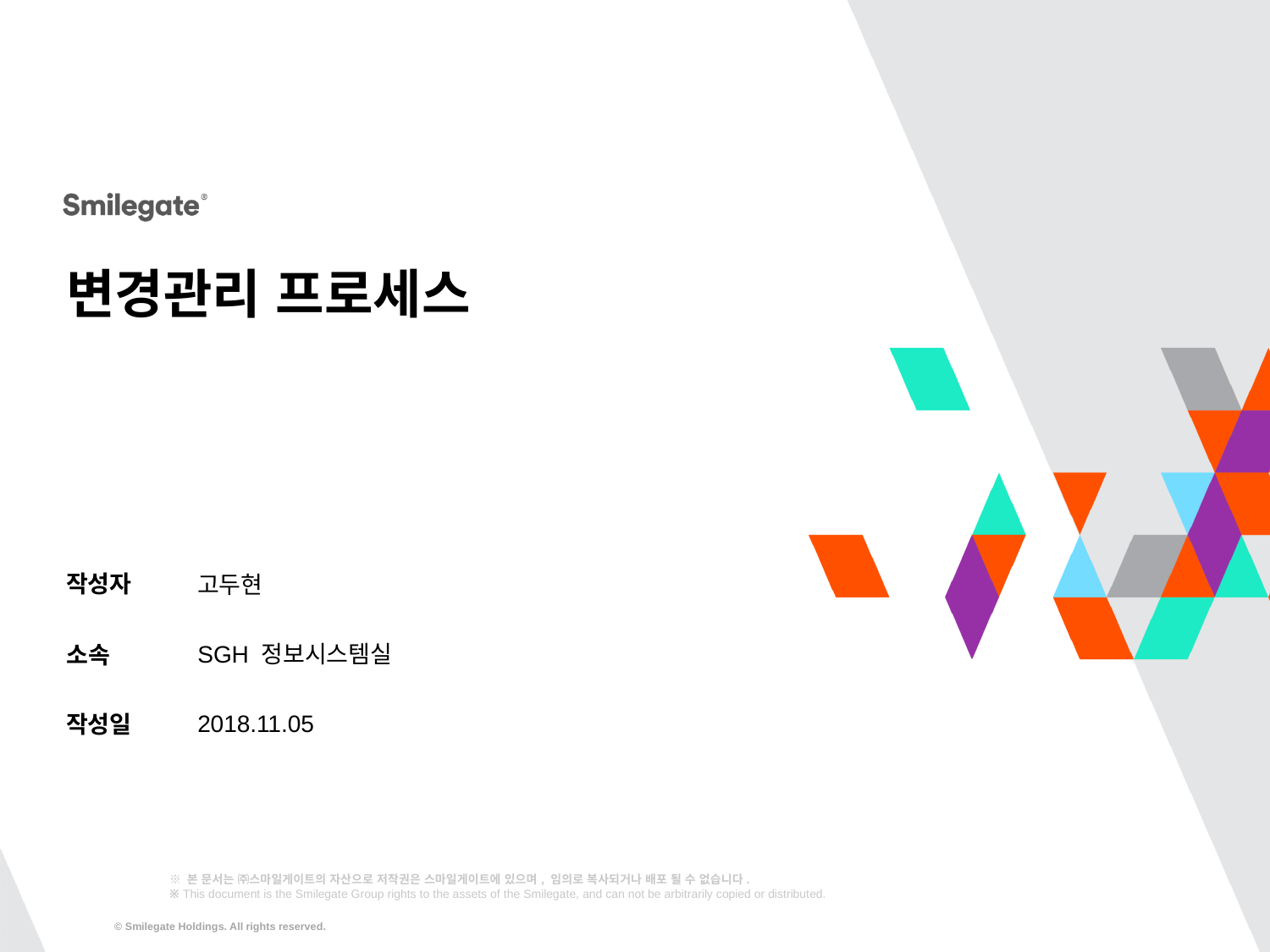

# 변경관리 프로세스
고두현
SGH 정보시스템실
2018.11.05